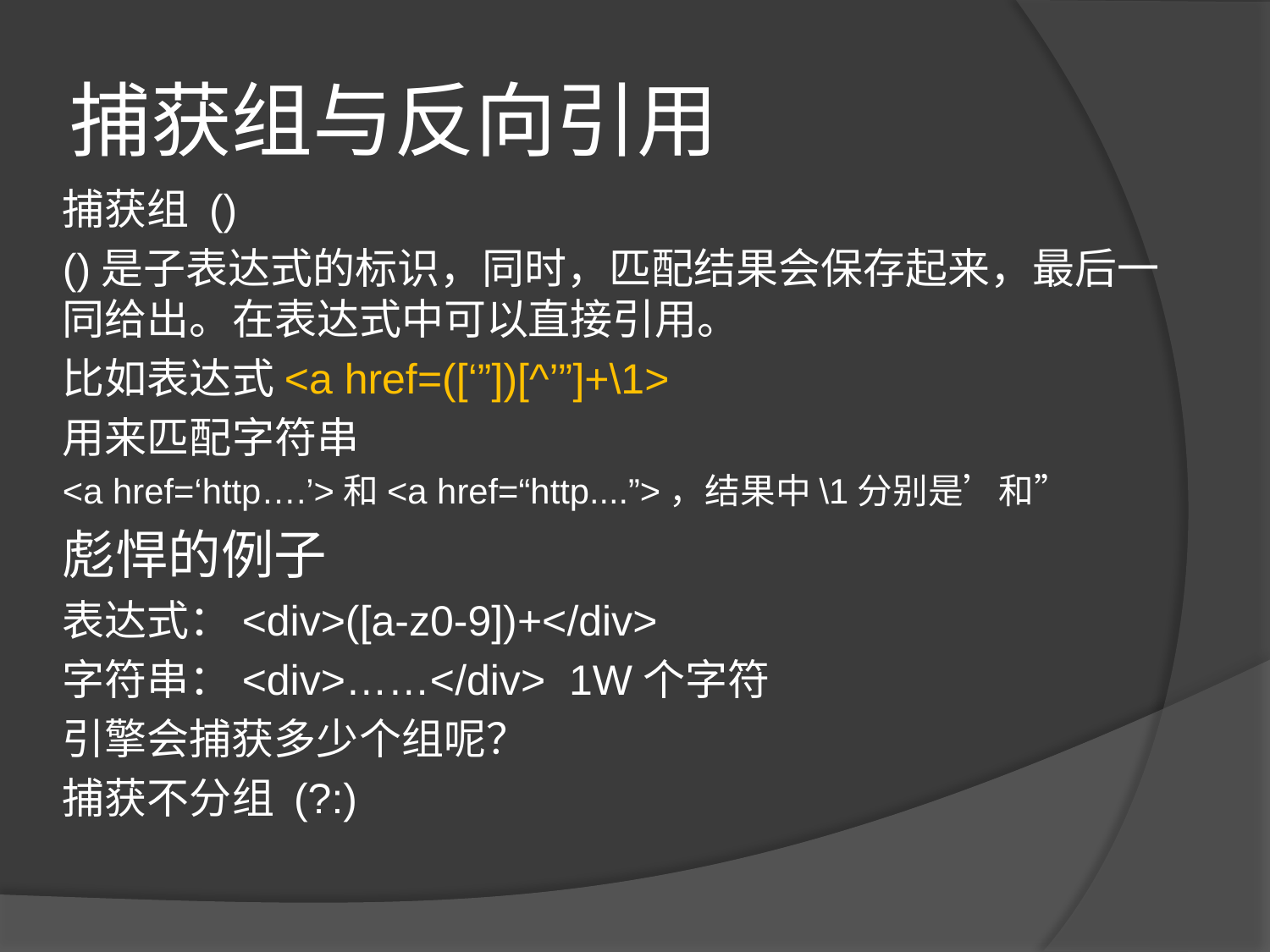

# 捕获组与反向引用
捕获组 ()
()是子表达式的标识，同时，匹配结果会保存起来，最后一同给出。在表达式中可以直接引用。
比如表达式<a href=([‘”])[^’”]+\1>
用来匹配字符串
<a href=‘http….’>和<a href=“http....”>，结果中\1分别是’和”
彪悍的例子
表达式：<div>([a-z0-9])+</div>
字符串：<div>……</div>  1W个字符
引擎会捕获多少个组呢？
捕获不分组 (?:)